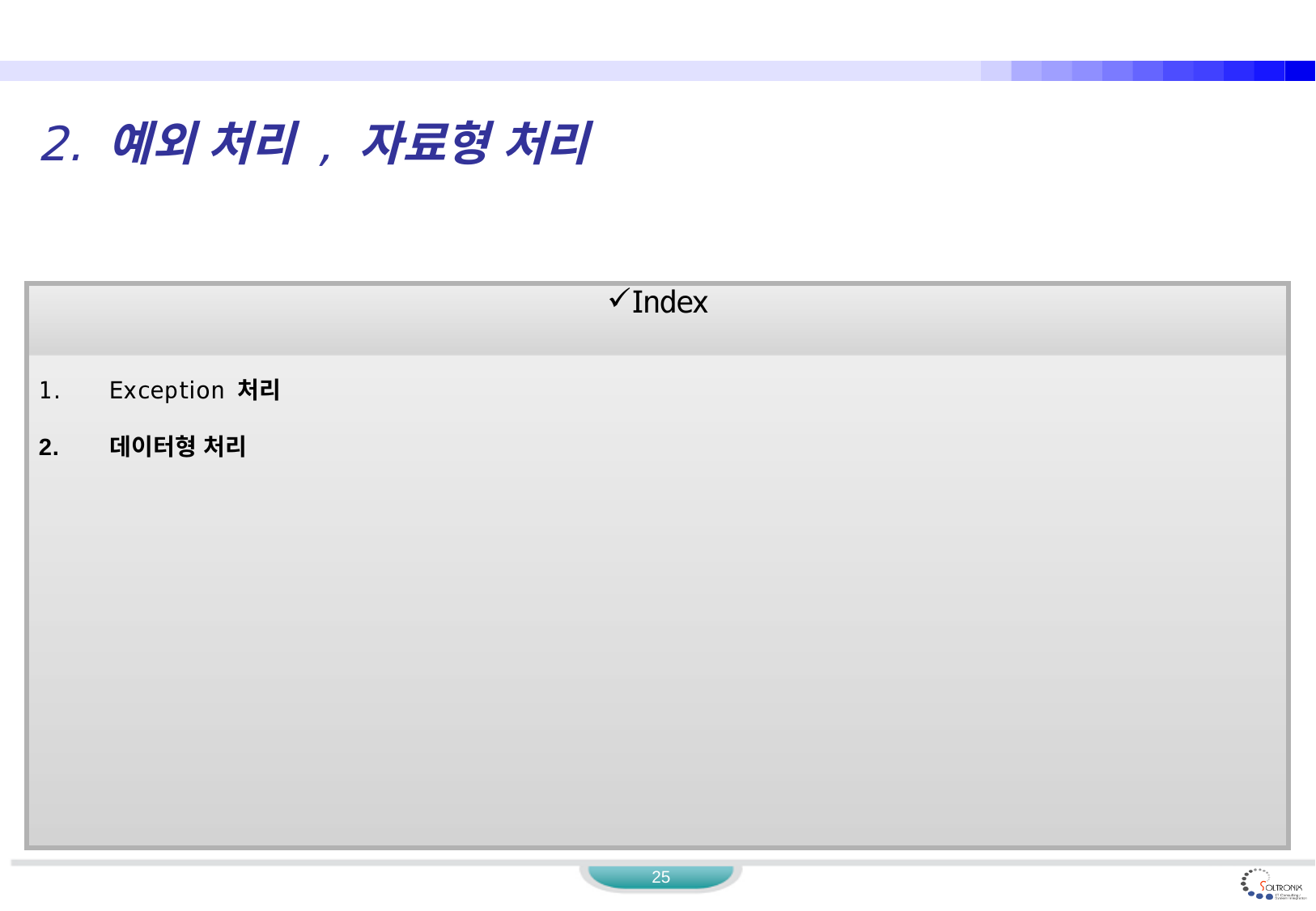

2. 예외 처리 , 자료형 처리
| Index |
| --- |
| Exception 처리 데이터형 처리 |